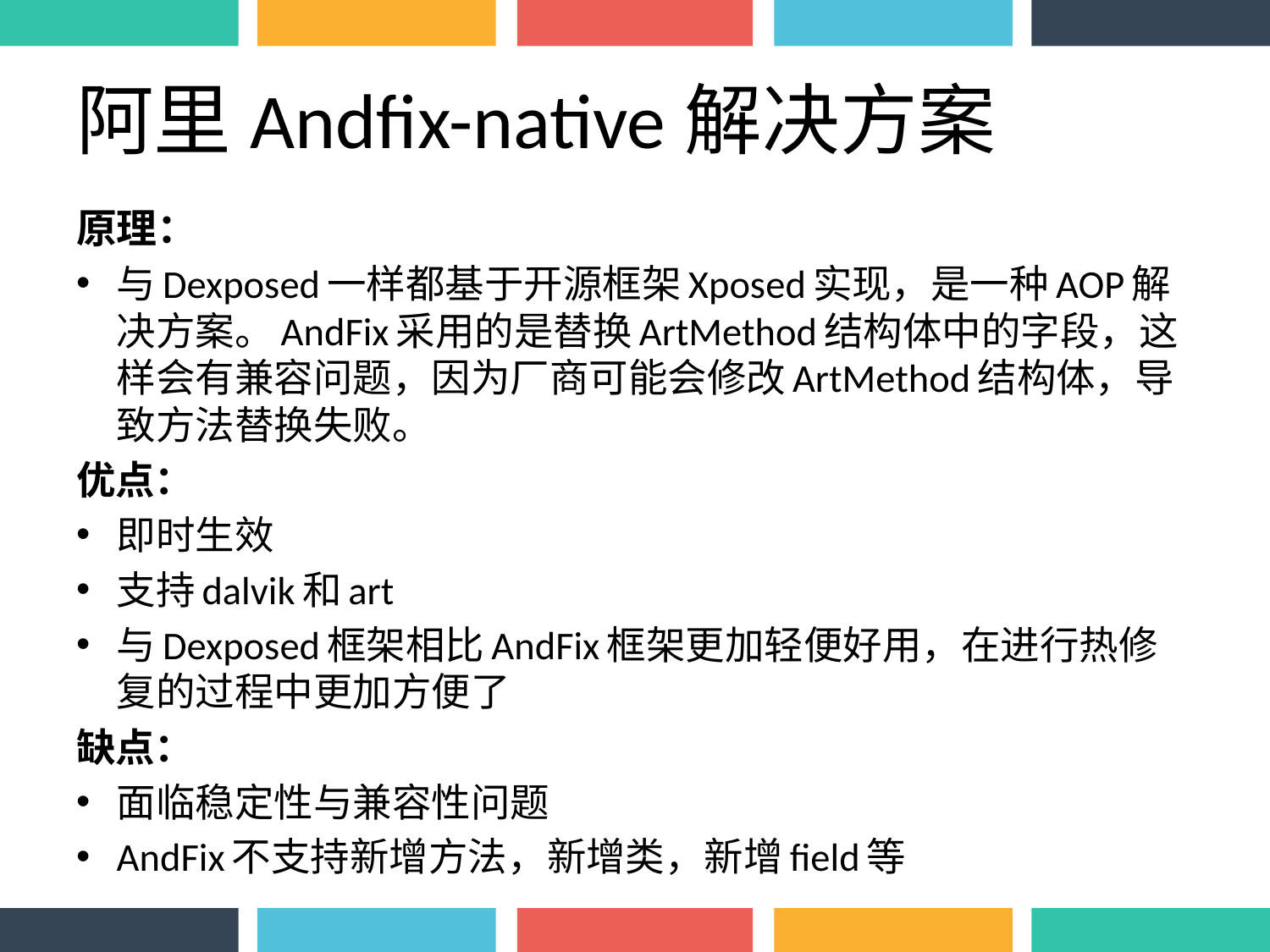

# 阿里Andfix-native解决方案
原理：
与Dexposed一样都基于开源框架Xposed实现，是一种AOP解决方案。AndFix采用的是替换ArtMethod结构体中的字段，这样会有兼容问题，因为厂商可能会修改ArtMethod结构体，导致方法替换失败。
优点：
即时生效
支持dalvik和art
与Dexposed框架相比AndFix框架更加轻便好用，在进行热修复的过程中更加方便了
缺点：
面临稳定性与兼容性问题
AndFix不支持新增方法，新增类，新增field等